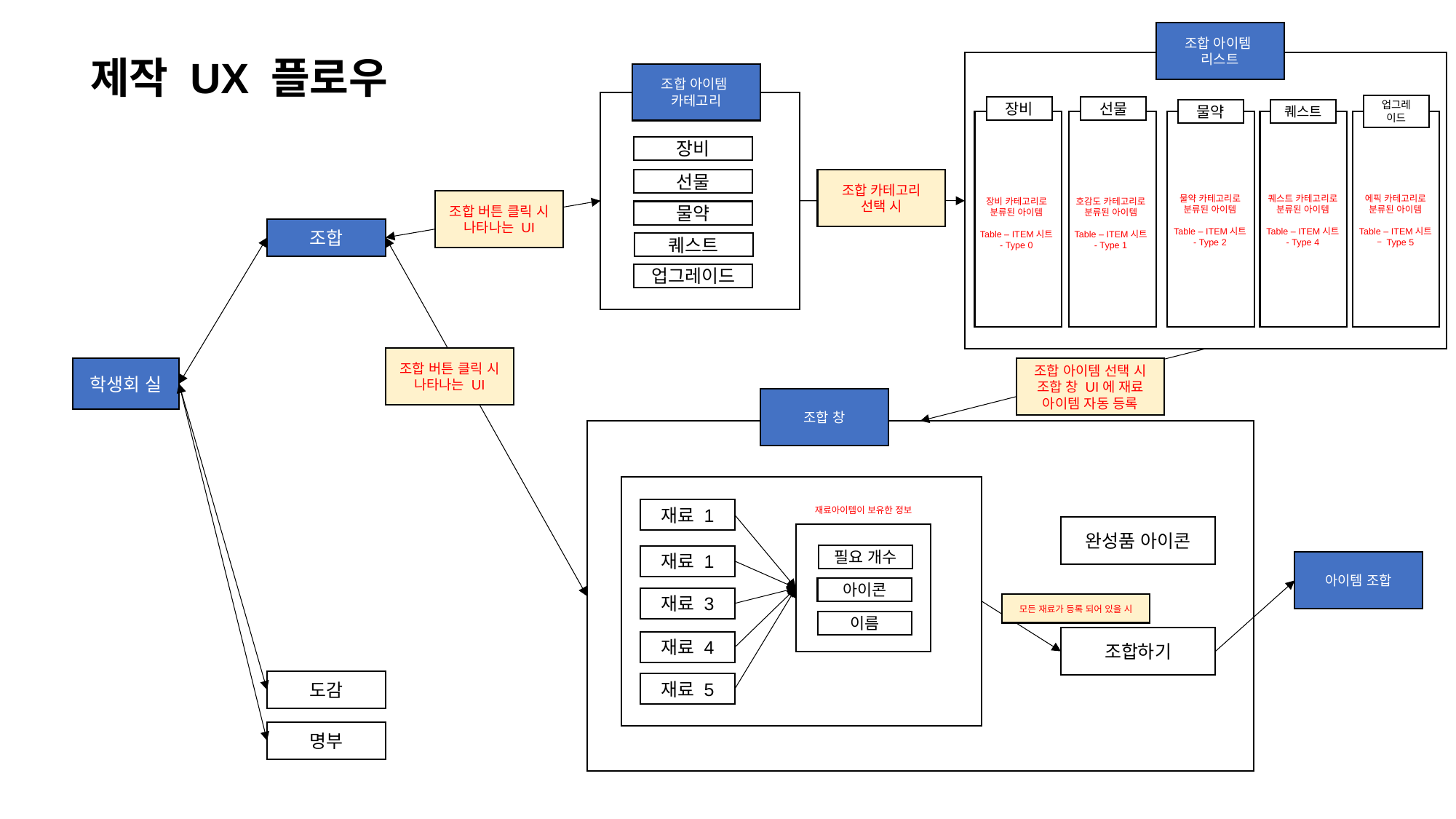

조합 아이템
리스트
제작 UX 플로우

조합 아이템
카테고리

업그레
이드
장비
선물
물약
퀘스트

장비
선물
조합 카테고리 선택 시
물약 카테고리로 분류된 아이템

Table – ITEM시트 - Type 2
퀘스트 카테고리로 분류된 아이템

Table – ITEM시트 - Type 4
에픽 카테고리로 분류된 아이템

Table – ITEM시트 – Type 5
조합 버튼 클릭 시 나타나는 UI
장비 카테고리로 분류된 아이템

Table – ITEM시트 - Type 0
호감도 카테고리로 분류된 아이템

Table – ITEM시트 - Type 1
물약
조합
퀘스트
업그레이드
조합 버튼 클릭 시 나타나는 UI
학생회 실
조합 아이템 선택 시
조합 창 UI에 재료 아이템 자동 등록
조합 창

재료아이템이 보유한 정보
재료 1
완성품 아이콘

필요 개수
재료 1
아이템 조합
아이콘
재료 3
모든 재료가 등록 되어 있을 시
이름
조합하기
재료 4
도감
재료 5
명부